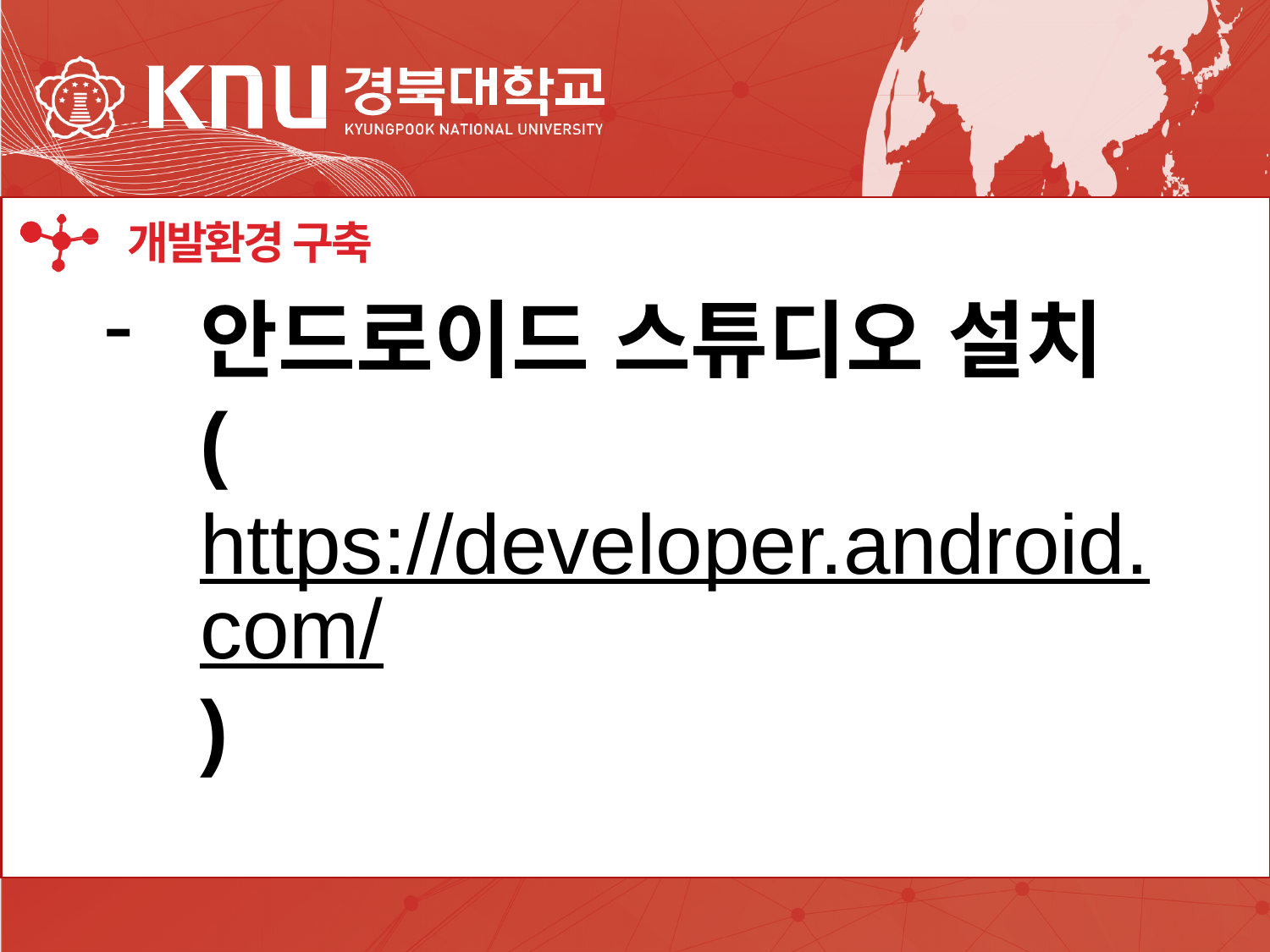

IDE

개발환경 구축

안드로이드 스튜디오 설치    (https://developer.android.com/)